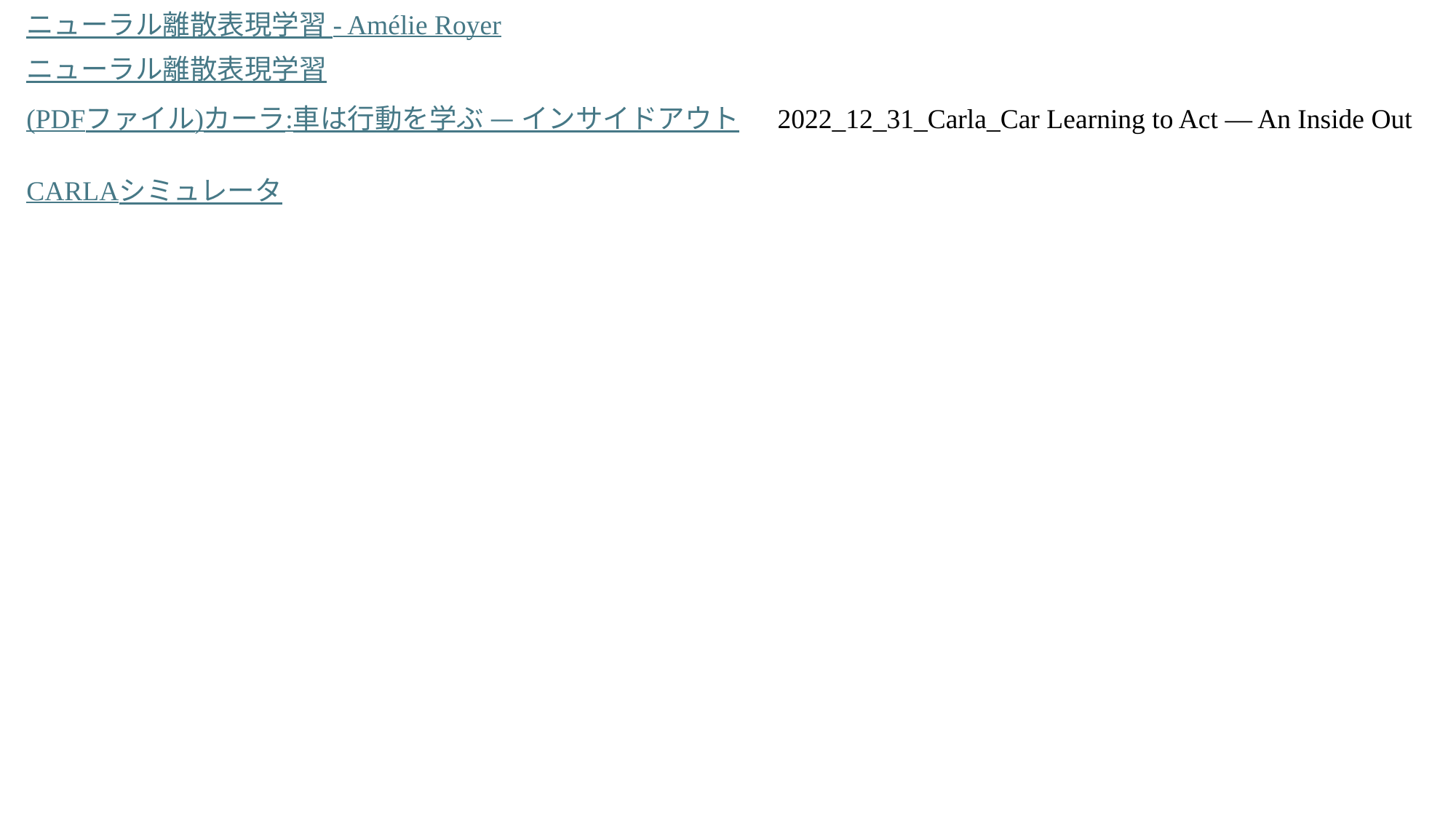

ニューラル離散表現学習 - Amélie Royer
ニューラル離散表現学習
(PDFファイル)カーラ:車は行動を学ぶ — インサイドアウト
2022_12_31_Carla_Car Learning to Act — An Inside Out
CARLAシミュレータ